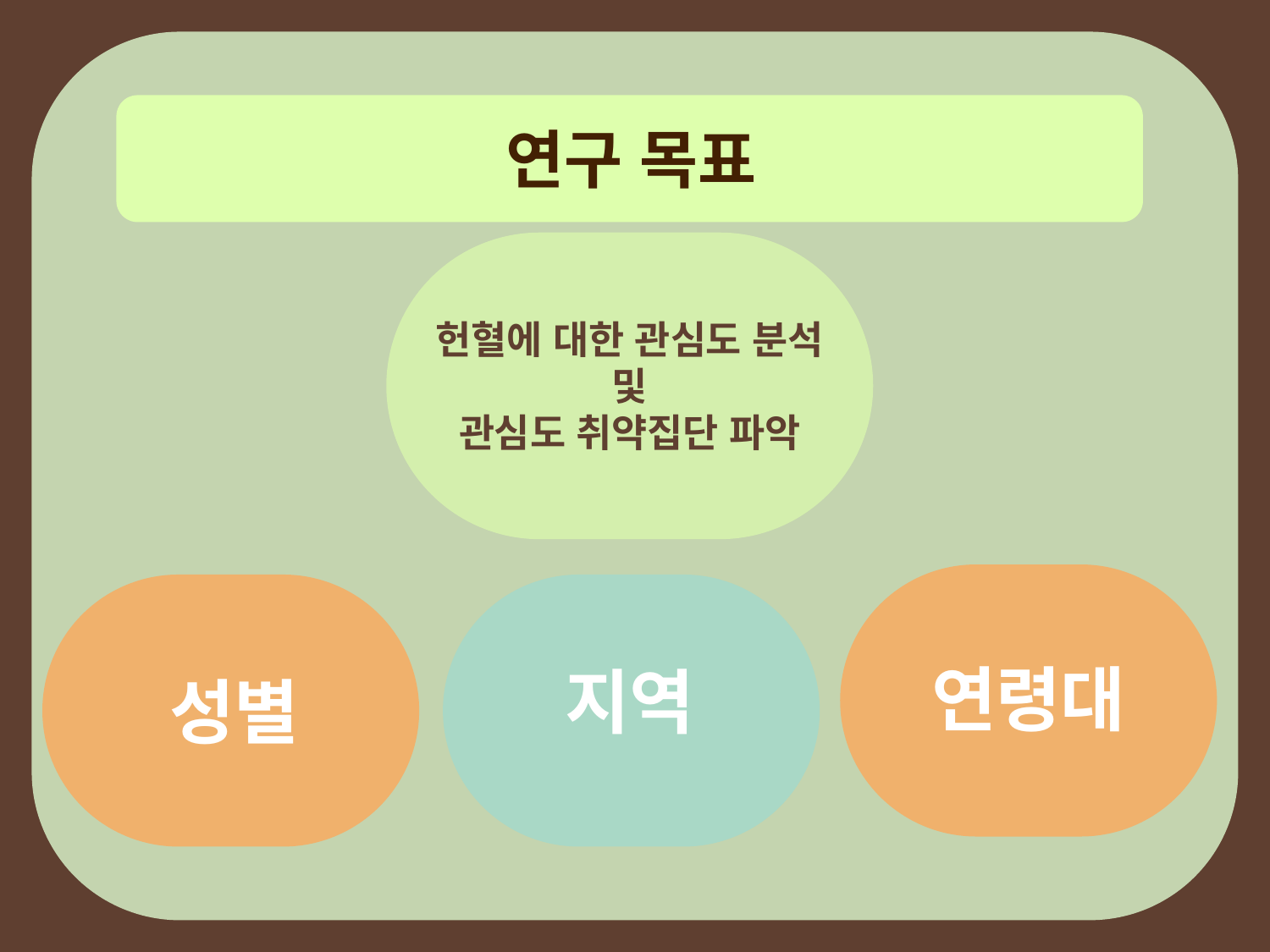

연구 목표

헌혈에 대한 관심도 분석
및
관심도 취약집단 파악

연령대
지역
성별